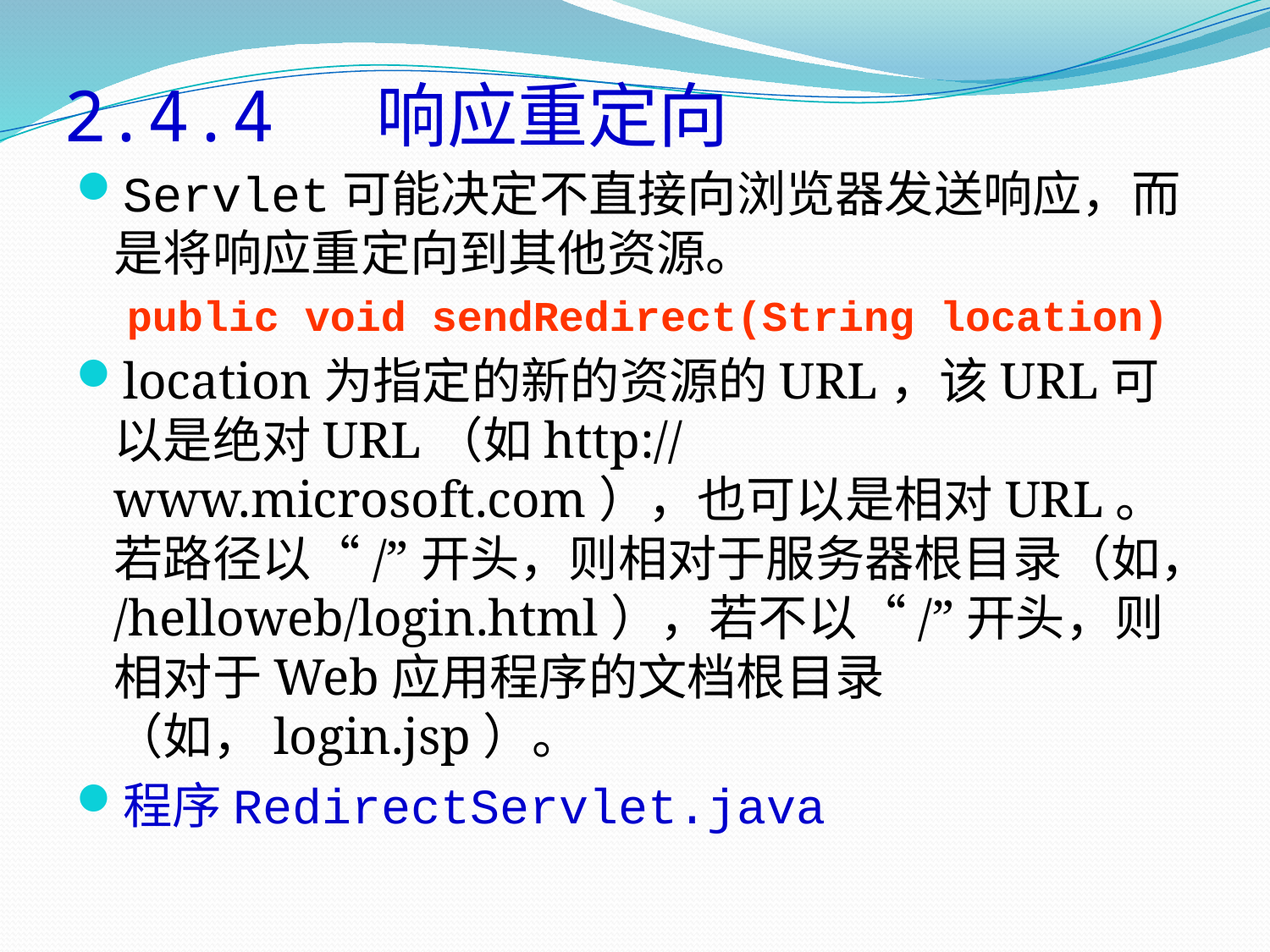

# 2.4.4  响应重定向
Servlet可能决定不直接向浏览器发送响应，而是将响应重定向到其他资源。
  public void sendRedirect(String location)
location为指定的新的资源的URL，该URL可以是绝对URL（如http://www.microsoft.com），也可以是相对URL。若路径以“/”开头，则相对于服务器根目录（如，/helloweb/login.html），若不以“/”开头，则相对于Web应用程序的文档根目录（如，login.jsp）。
程序RedirectServlet.java